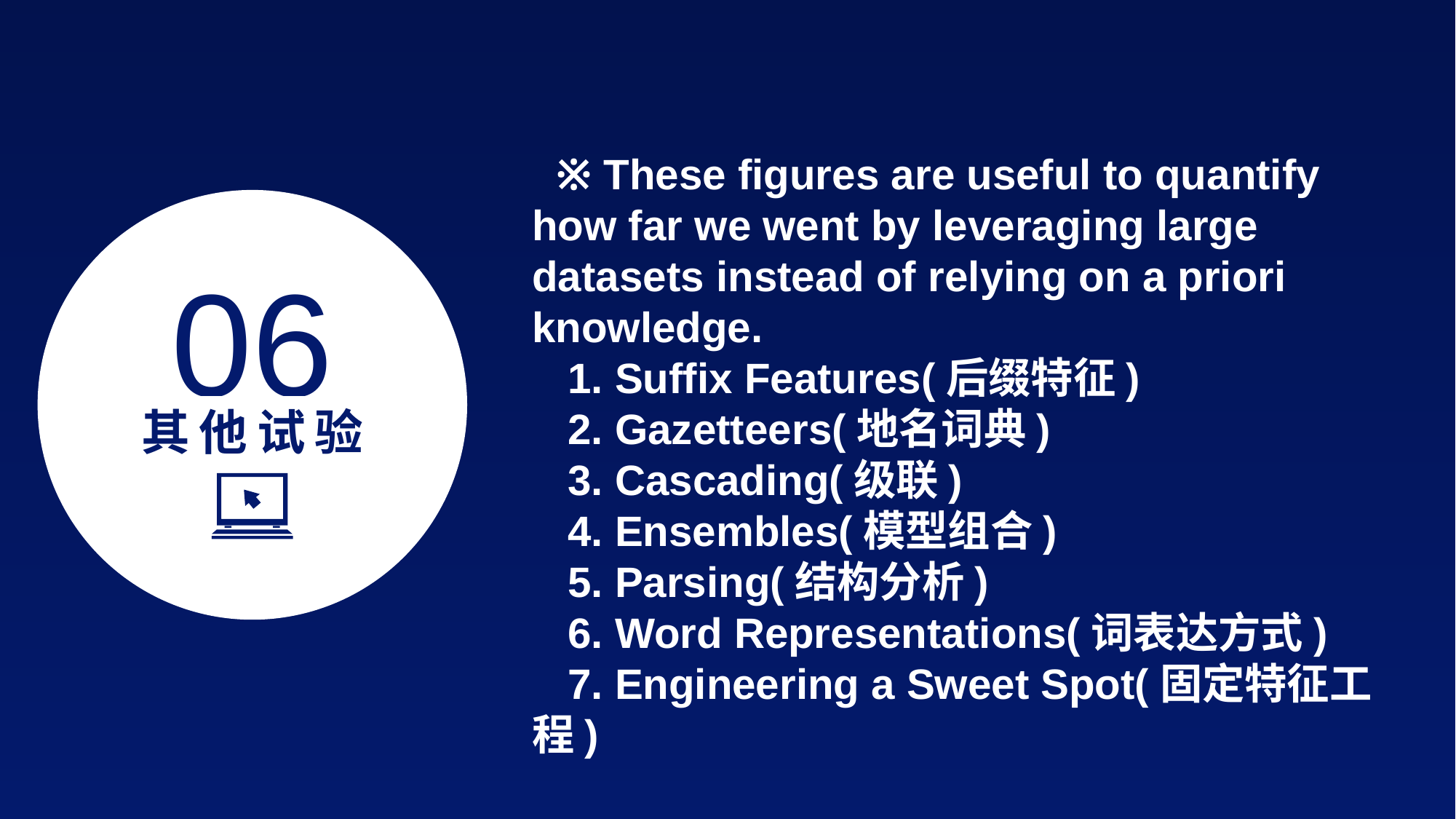

※ These figures are useful to quantify how far we went by leveraging large datasets instead of relying on a priori knowledge.
   1. Suffix Features(后缀特征)
   2. Gazetteers(地名词典)
   3. Cascading(级联)
   4. Ensembles(模型组合)
   5. Parsing(结构分析)
   6. Word Representations(词表达方式)
   7. Engineering a Sweet Spot(固定特征工程)

06
其他试验